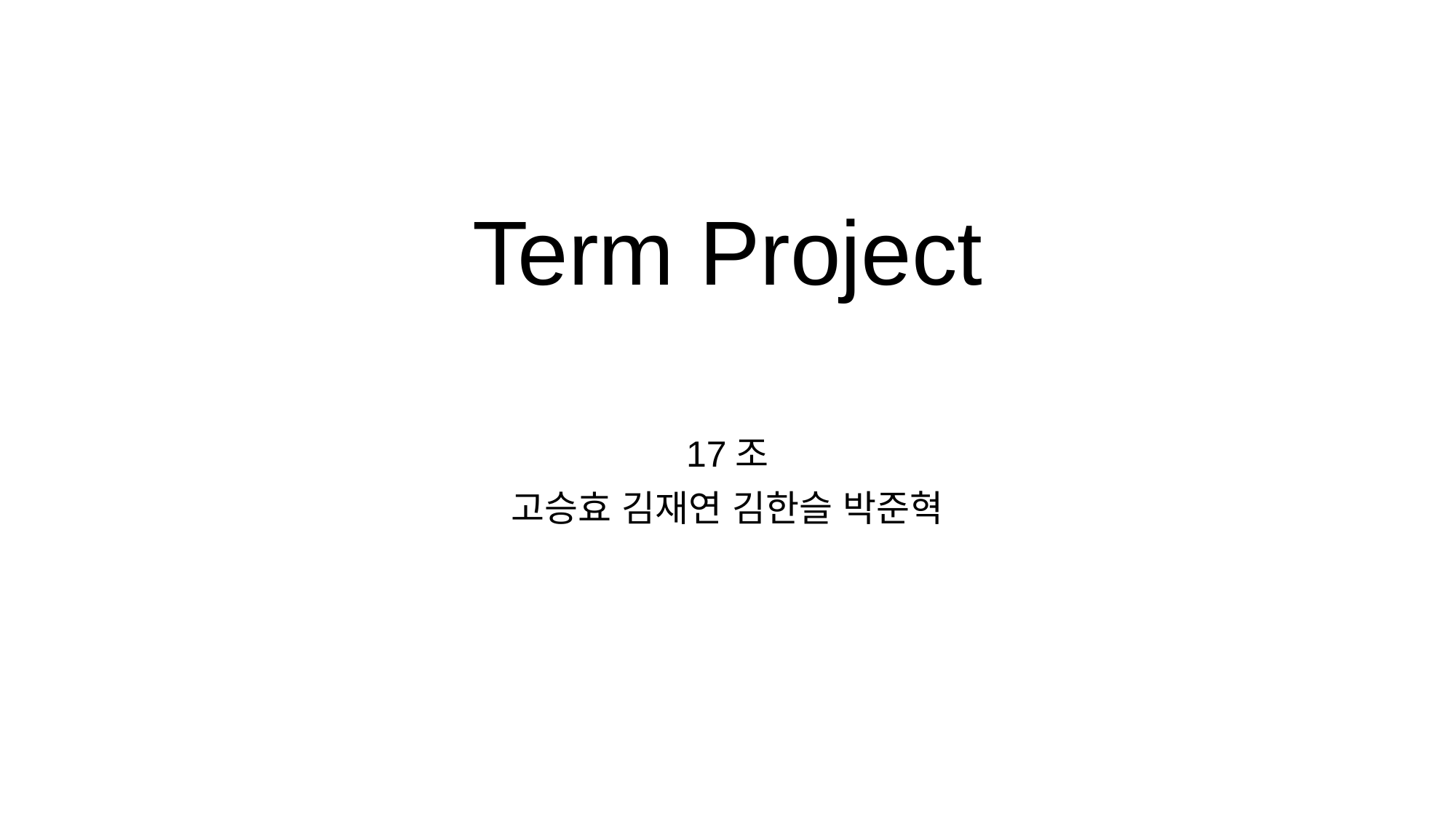

# Term Project
17조
고승효 김재연 김한슬 박준혁